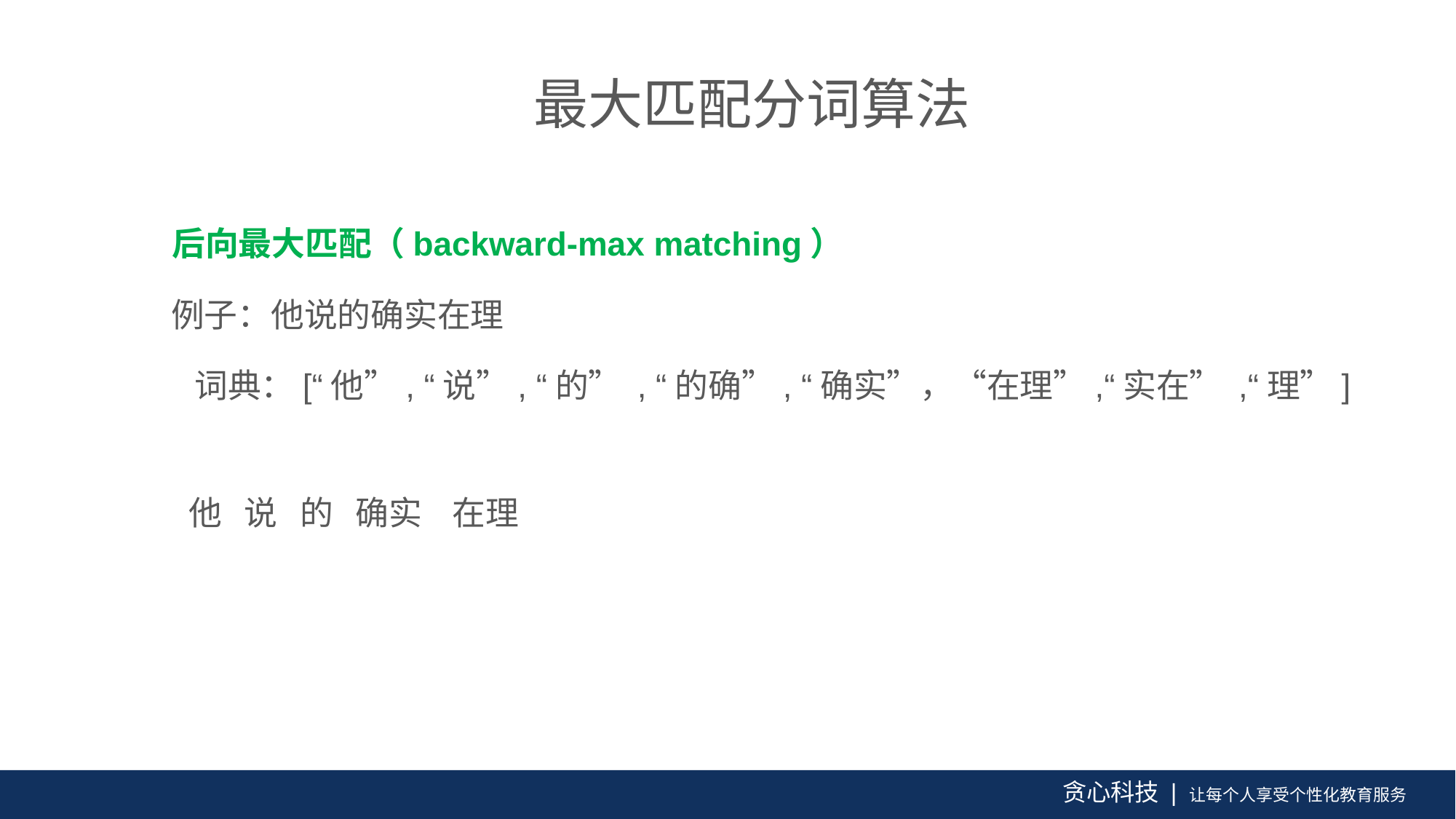

最大匹配分词算法
后向最大匹配（backward-max matching）
例子：他说的确实在理
词典：[“他”, “说”, “的” , “的确”, “确实”，“在理”,“实在” ,“理”]
他   说   的   确实    在理